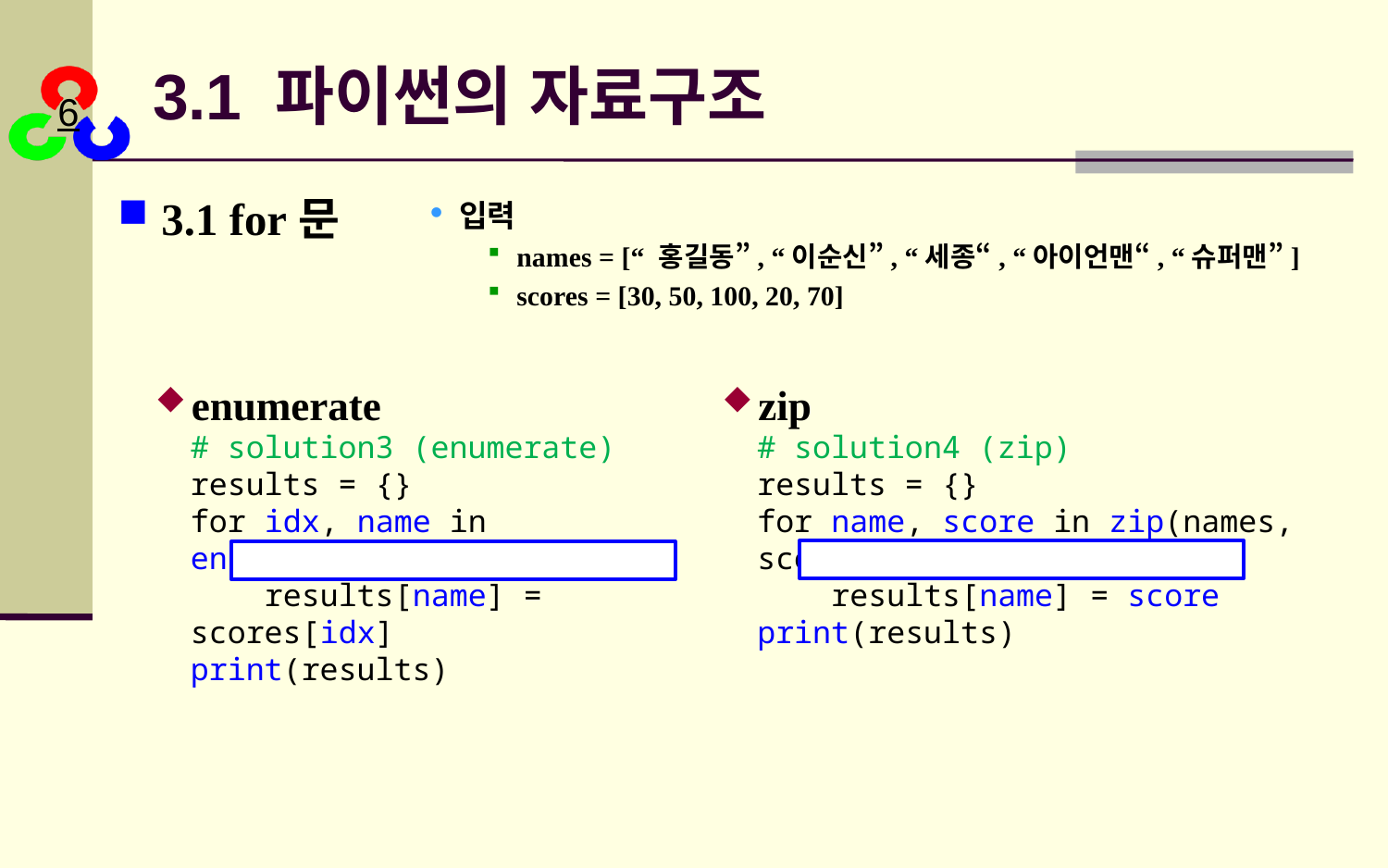

# 3.1 파이썬의 자료구조
3.1 for문
입력
names = [“ 홍길동”, “이순신”, “세종“, “아이언맨“, “슈퍼맨”]
scores = [30, 50, 100, 20, 70]
enumerate

zip

# solution3 (enumerate)
results = {}
for idx, name in enumerate(names):
    results[name] = scores[idx]
print(results)
# solution4 (zip)
results = {}
for name, score in zip(names, scores):
    results[name] = score
print(results)